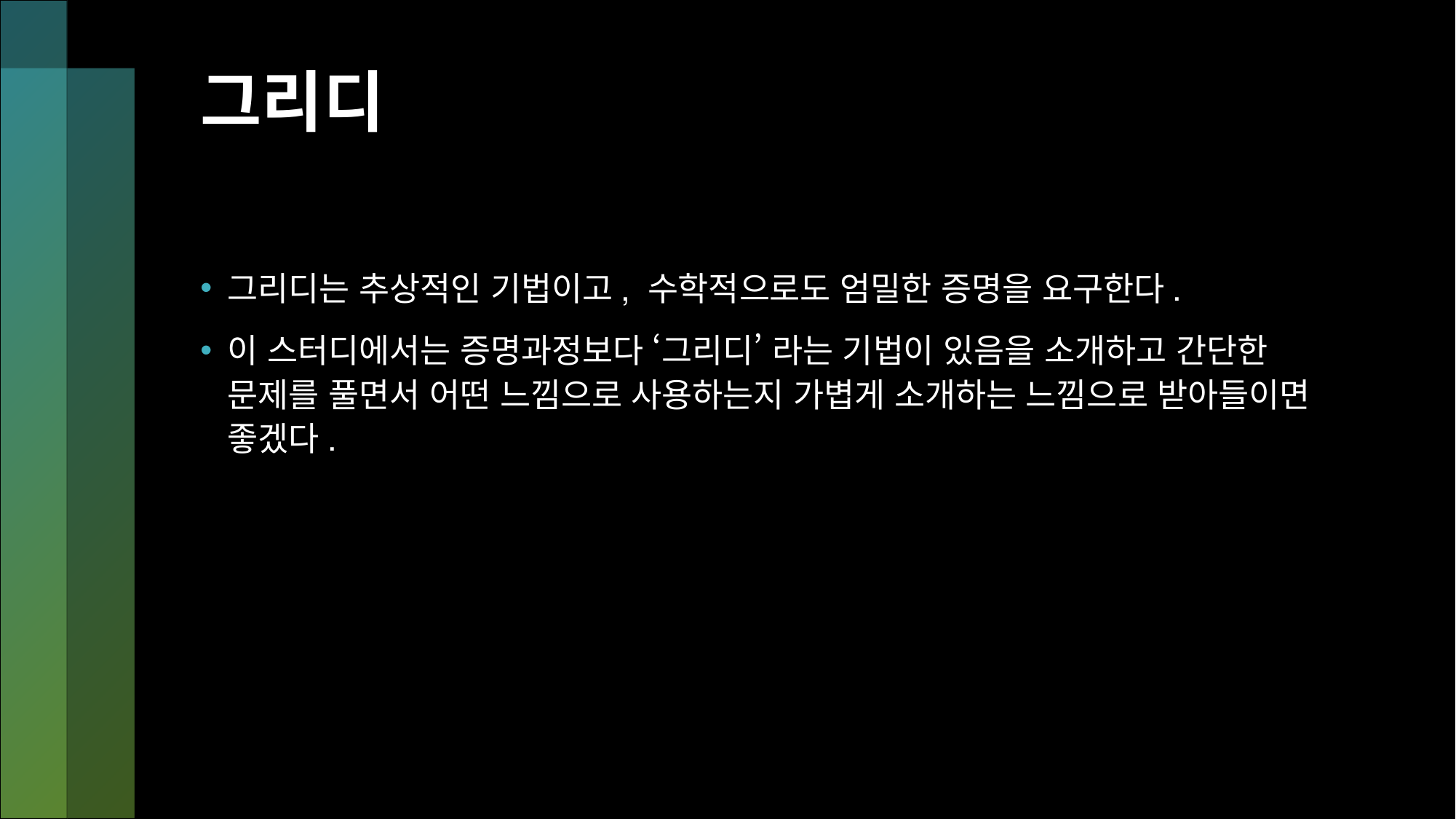

# 그리디
그리디는 추상적인 기법이고, 수학적으로도 엄밀한 증명을 요구한다.
이 스터디에서는 증명과정보다 ‘그리디’ 라는 기법이 있음을 소개하고 간단한 문제를 풀면서 어떤 느낌으로 사용하는지 가볍게 소개하는 느낌으로 받아들이면 좋겠다.